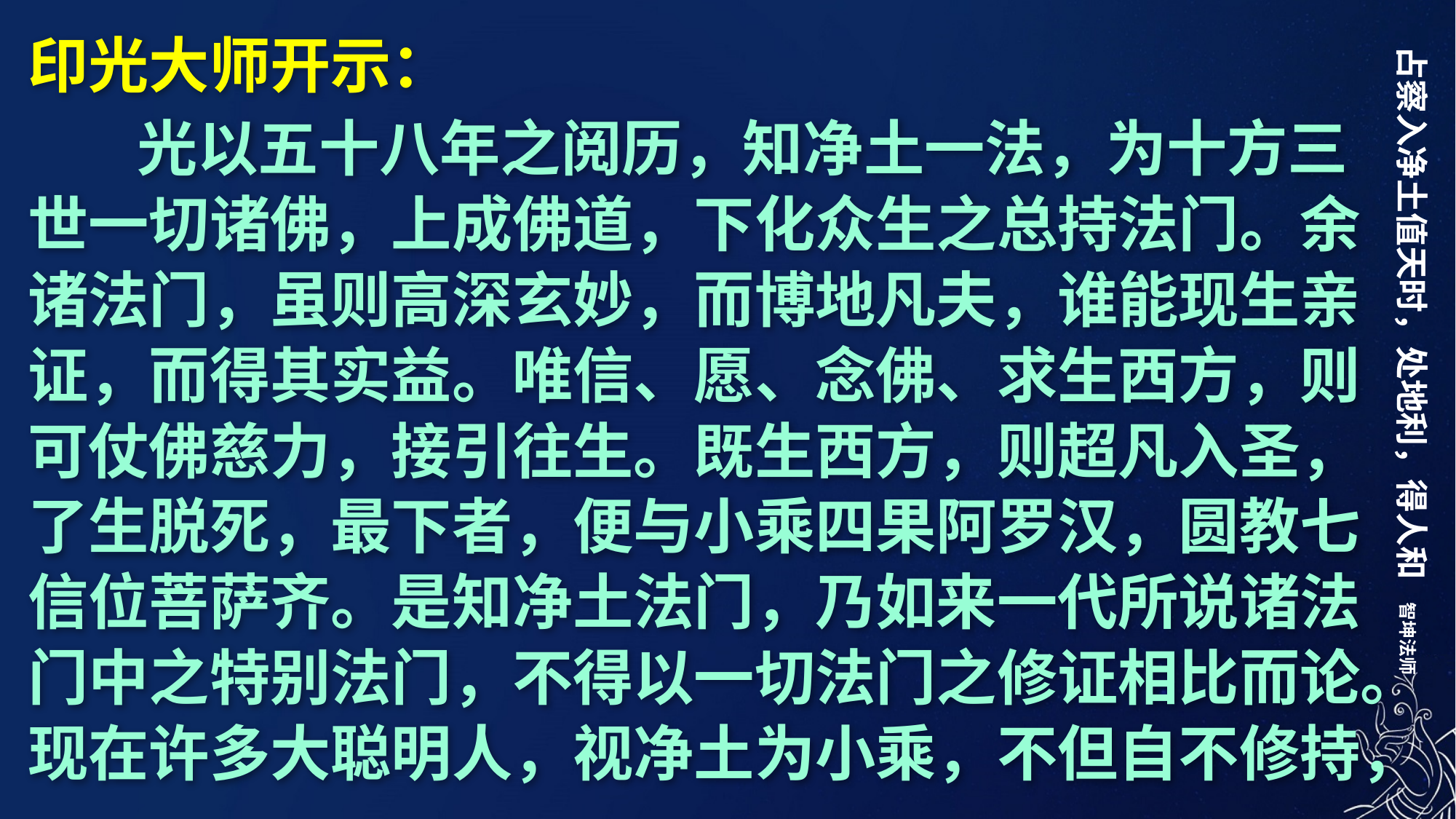

印光大师开示：
	光以五十八年之阅历，知净土一法，为十方三世一切诸佛，上成佛道，下化众生之总持法门。余诸法门，虽则高深玄妙，而博地凡夫，谁能现生亲证，而得其实益。唯信、愿、念佛、求生西方，则可仗佛慈力，接引往生。既生西方，则超凡入圣，了生脱死，最下者，便与小乘四果阿罗汉，圆教七信位菩萨齐。是知净土法门，乃如来一代所说诸法门中之特别法门，不得以一切法门之修证相比而论。现在许多大聪明人，视净土为小乘，不但自不修持，